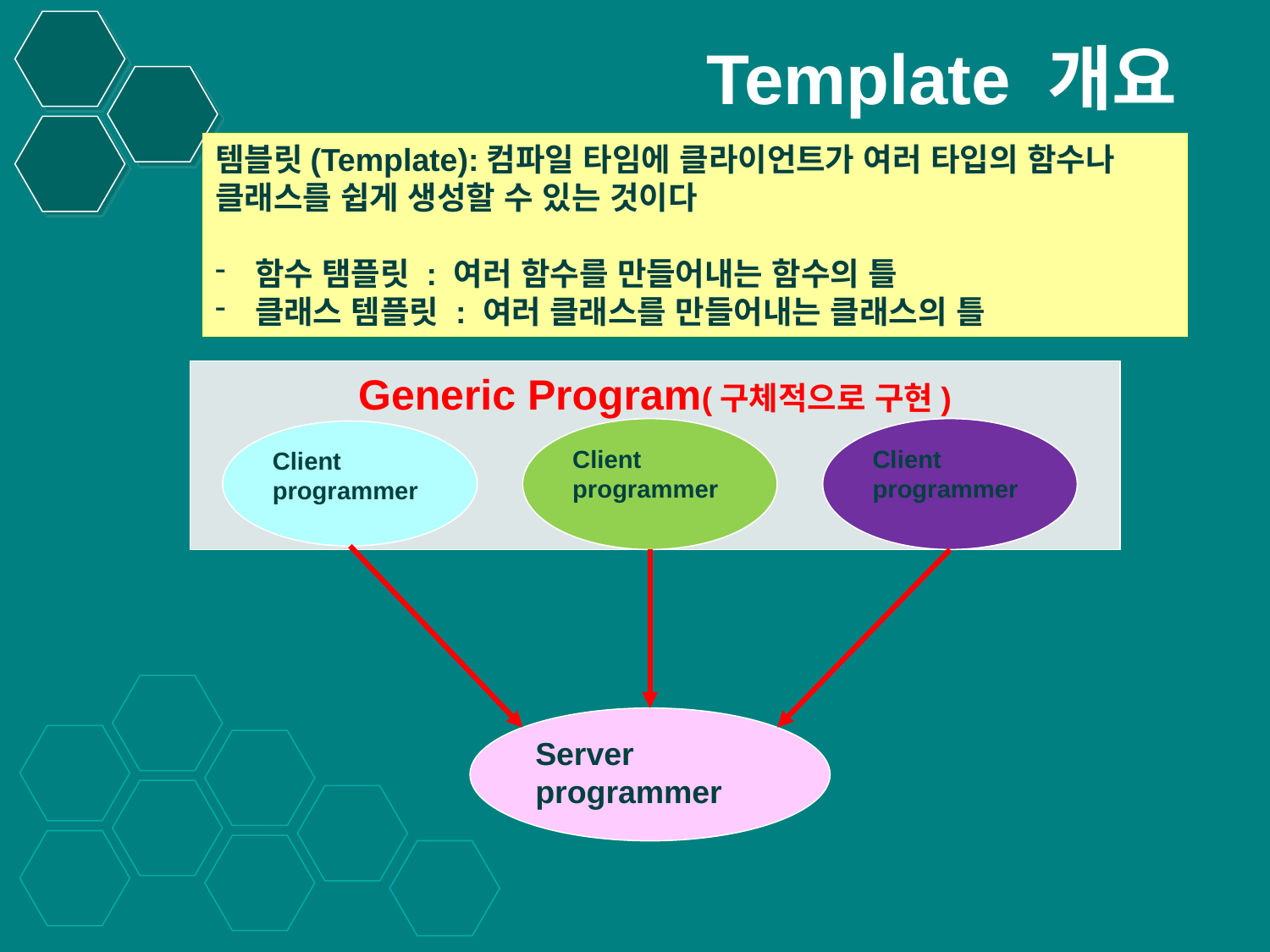

# Template 개요
템블릿(Template):컴파일 타임에 클라이언트가 여러 타입의 함수나 클래스를 쉽게 생성할 수 있는 것이다

함수 탬플릿 : 여러 함수를 만들어내는 함수의 틀
클래스 템플릿 : 여러 클래스를 만들어내는 클래스의 틀
Generic Program(구체적으로 구현)
Client programmer
Client programmer
Client programmer
Server
programmer